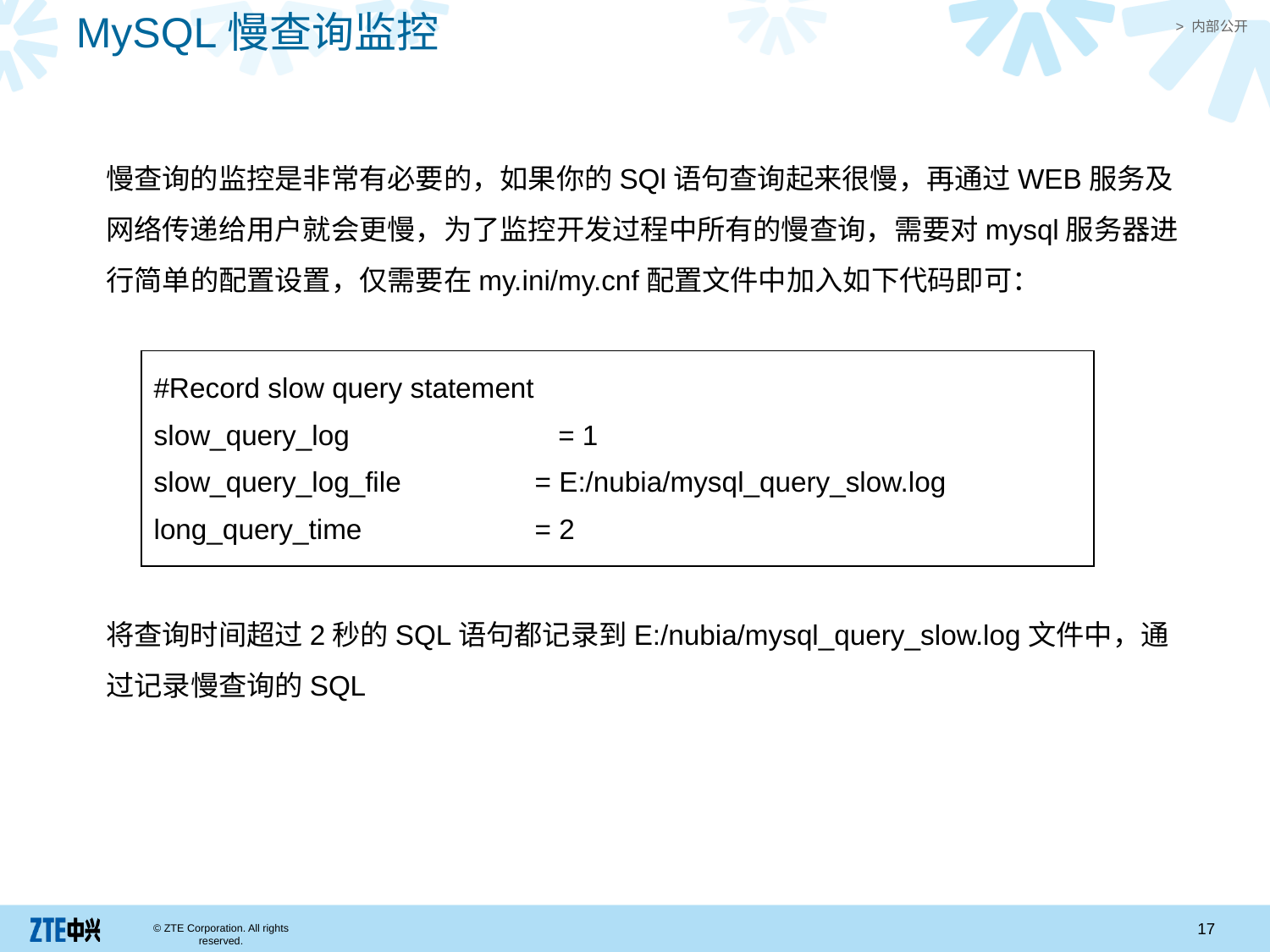

MySQL慢查询监控
慢查询的监控是非常有必要的，如果你的SQl语句查询起来很慢，再通过WEB服务及网络传递给用户就会更慢，为了监控开发过程中所有的慢查询，需要对mysql服务器进行简单的配置设置，仅需要在my.ini/my.cnf配置文件中加入如下代码即可：

将查询时间超过2秒的SQL语句都记录到E:/nubia/mysql_query_slow.log文件中，通过记录慢查询的SQL
| #Record slow query statement slow\_query\_log = 1 slow\_query\_log\_file = E:/nubia/mysql\_query\_slow.log long\_query\_time = 2 |
| --- |
17